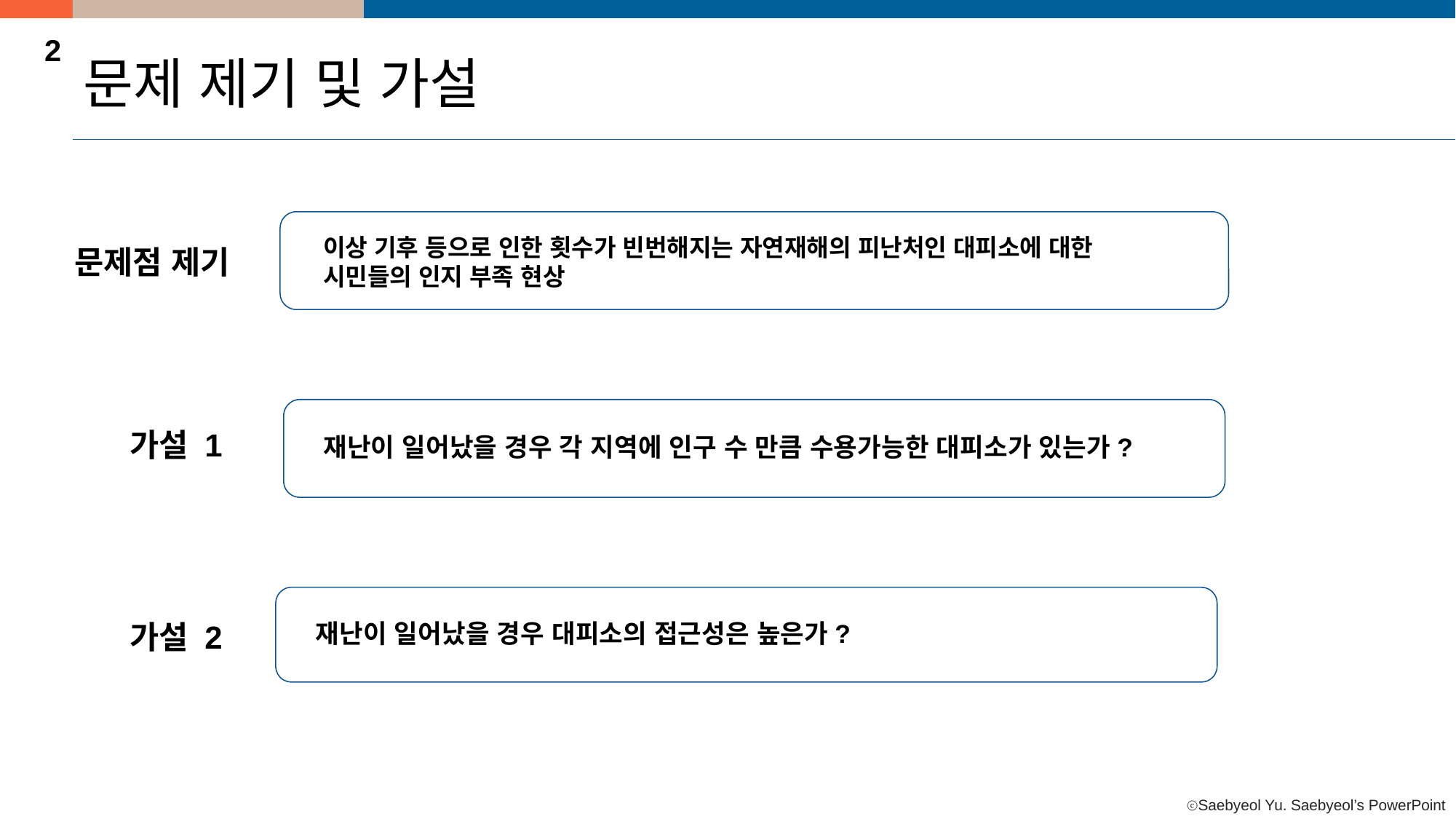

2
문제 제기 및 가설

이상 기후 등으로 인한 횟수가 빈번해지는 자연재해의 피난처인 대피소에 대한 시민들의 인지 부족 현상
문제점 제기

가설 1
재난이 일어났을 경우 각 지역에 인구 수 만큼 수용가능한 대피소가 있는가?

가설 2
재난이 일어났을 경우 대피소의 접근성은 높은가?